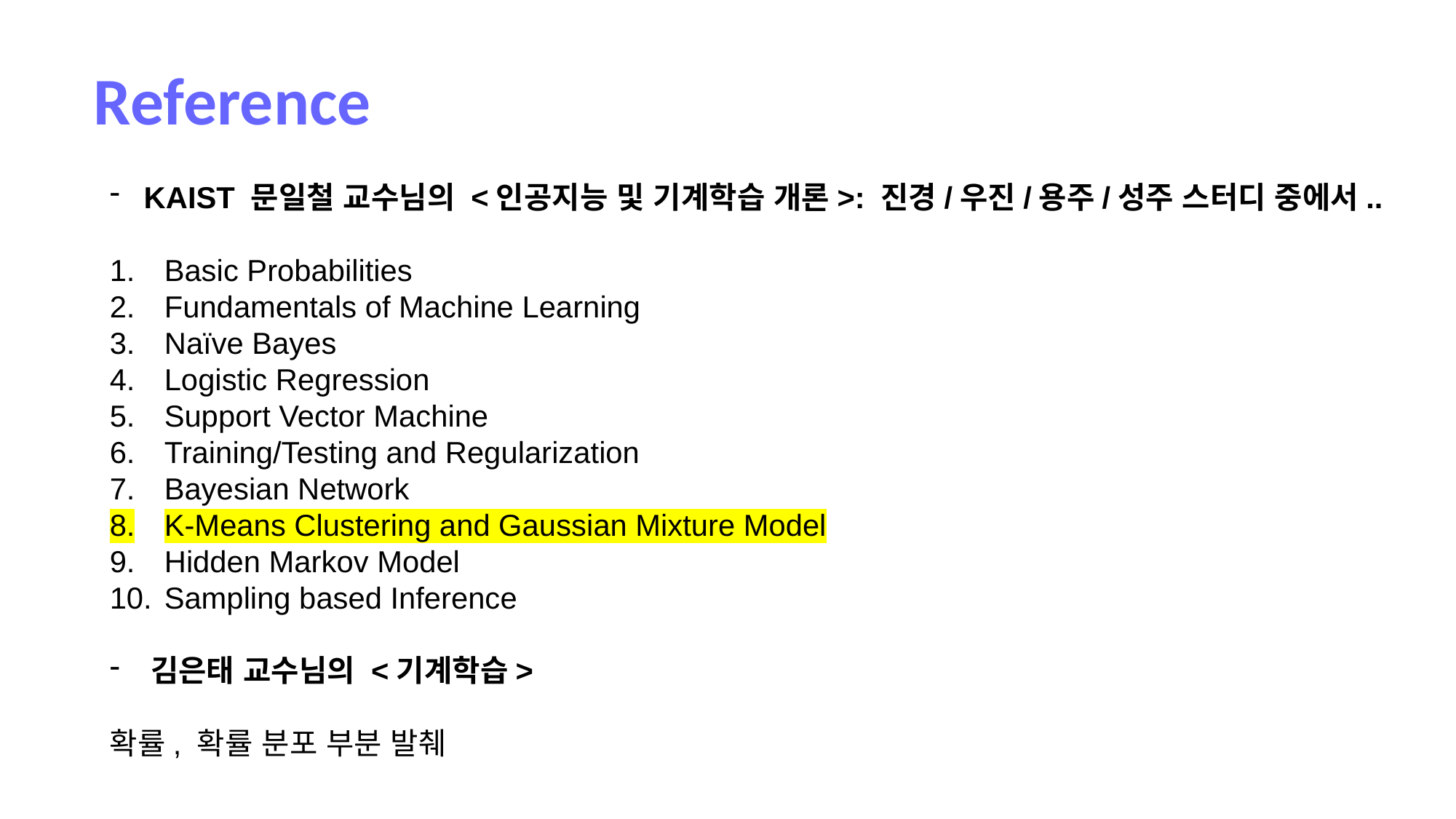

Reference
KAIST 문일철 교수님의 <인공지능 및 기계학습 개론>: 진경/우진/용주/성주 스터디 중에서..

Basic Probabilities
Fundamentals of Machine Learning
Naïve Bayes
Logistic Regression
Support Vector Machine
Training/Testing and Regularization
Bayesian Network
K-Means Clustering and Gaussian Mixture Model
Hidden Markov Model
Sampling based Inference

김은태 교수님의 <기계학습>

확률, 확률 분포 부분 발췌